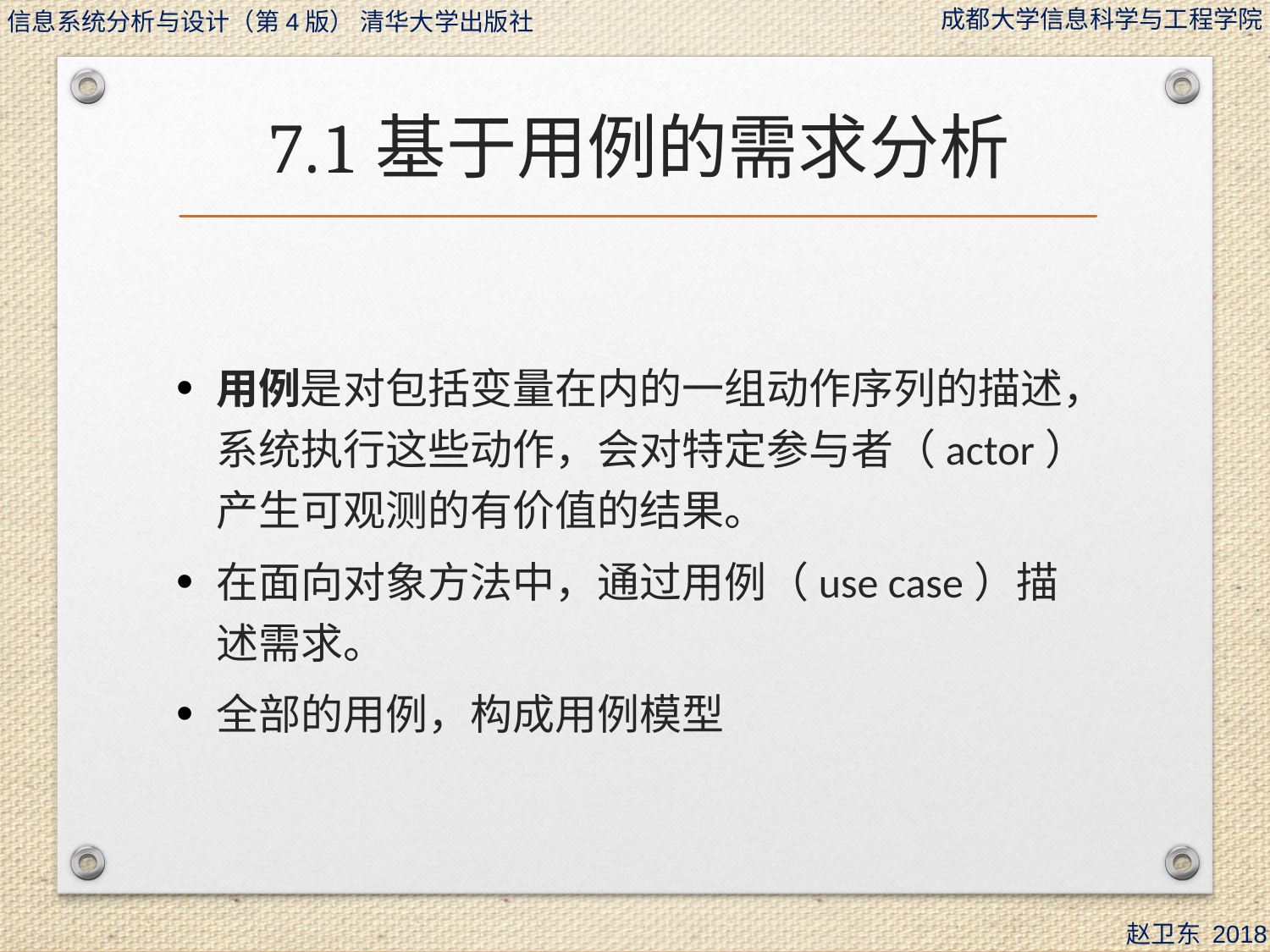

# 7.1基于用例的需求分析
用例是对包括变量在内的一组动作序列的描述，系统执行这些动作，会对特定参与者（actor）产生可观测的有价值的结果。
在面向对象方法中，通过用例（use case）描述需求。
全部的用例，构成用例模型